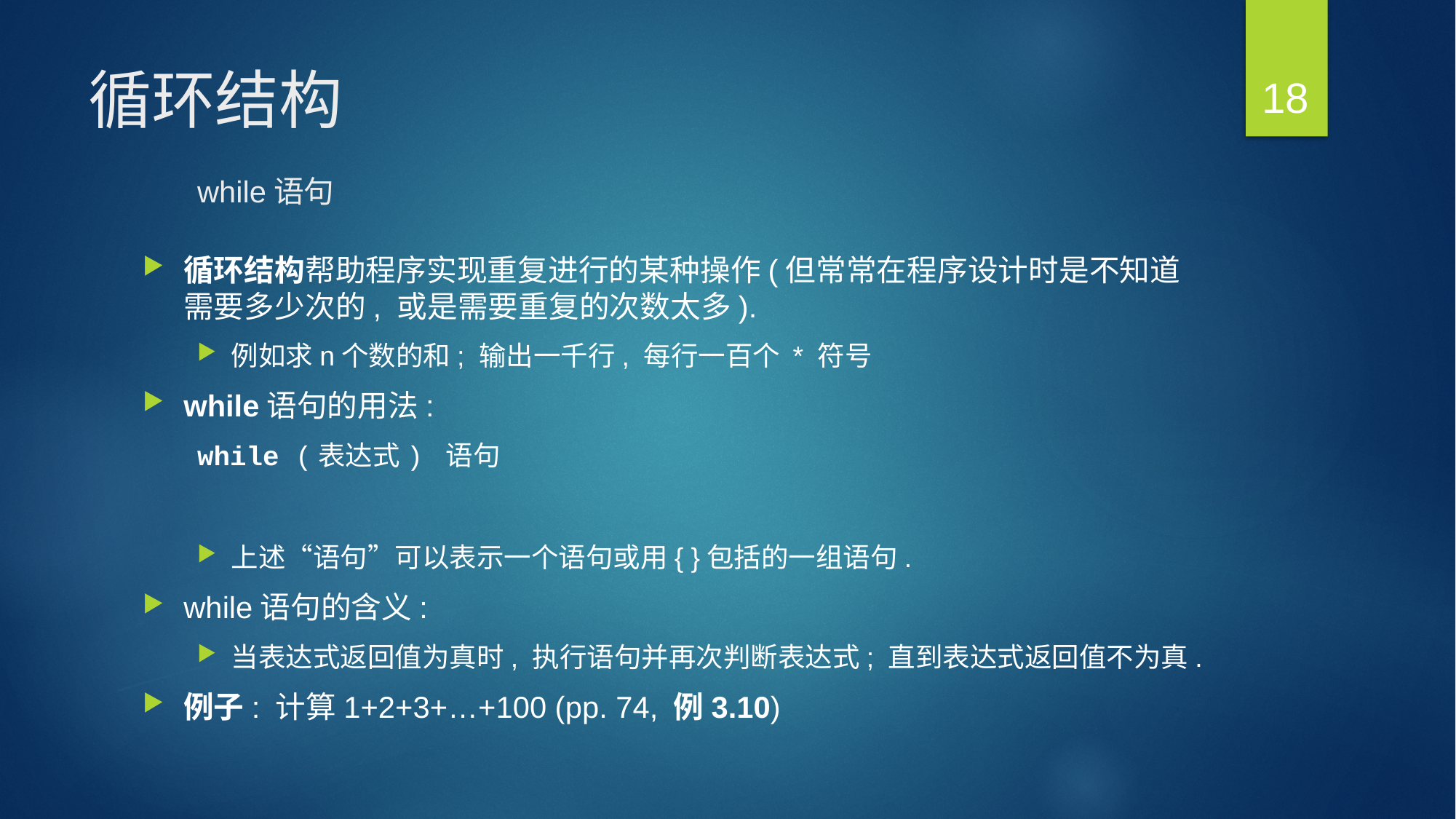

18
# 循环结构 while语句
循环结构帮助程序实现重复进行的某种操作(但常常在程序设计时是不知道需要多少次的, 或是需要重复的次数太多).
例如求n个数的和; 输出一千行, 每行一百个 * 符号
while语句的用法:
while (表达式) 语句

上述“语句”可以表示一个语句或用{ }包括的一组语句.
while语句的含义:
当表达式返回值为真时, 执行语句并再次判断表达式; 直到表达式返回值不为真.
例子: 计算1+2+3+…+100 (pp. 74, 例3.10)